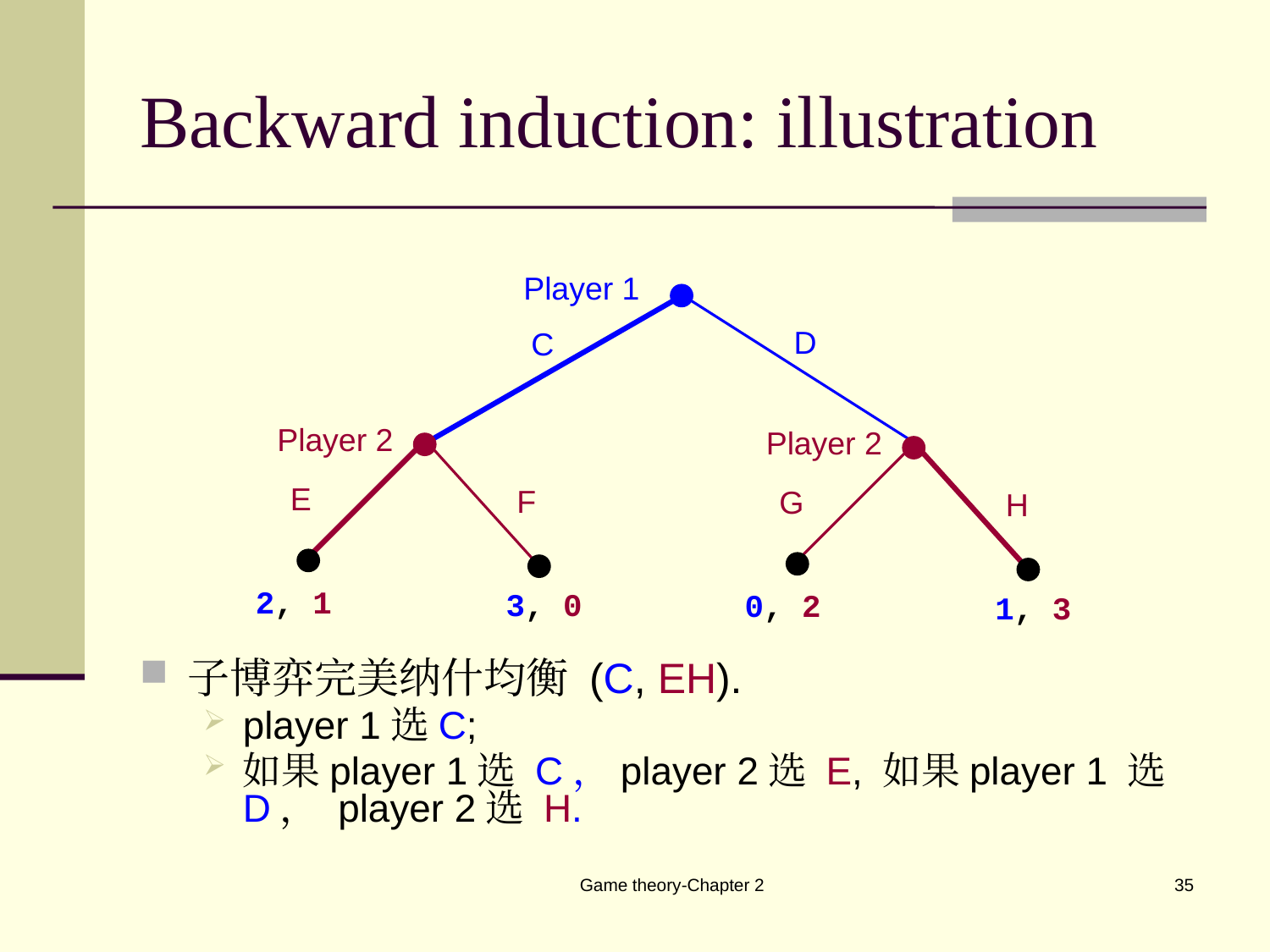

# Backward induction: illustration
Player 1

D
C
Player 2

E
F

2, 1
3, 0
Player 2

G
H

0, 2
1, 3
子博弈完美纳什均衡 (C, EH).
player 1选C;
如果player 1选 C，player 2选 E, 如果player 1 选D， player 2选 H.
Game theory-Chapter 2
35